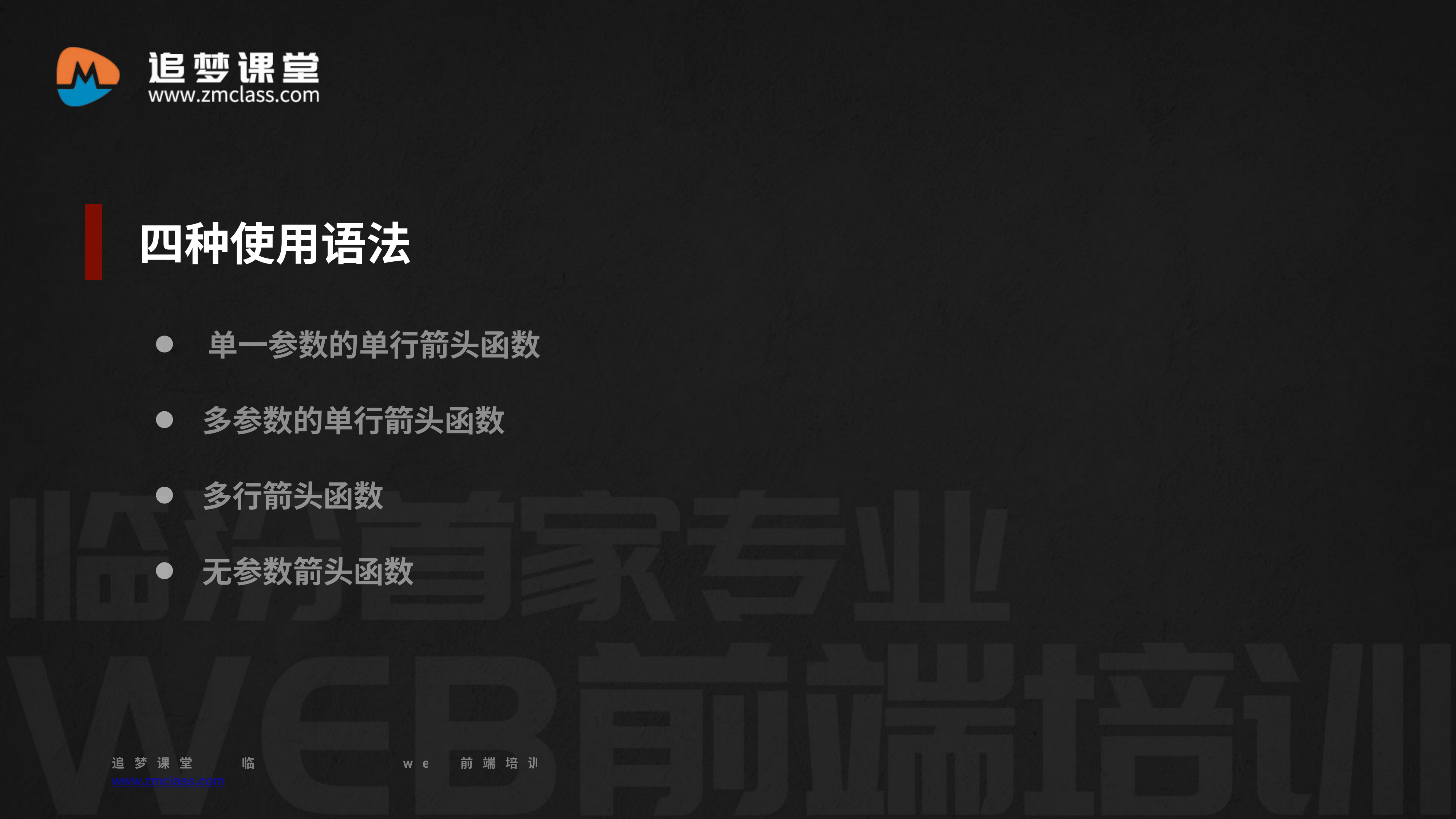

四种使用语法
 单一参数的单行箭头函数

多参数的单行箭头函数

多行箭头函数

无参数箭头函数

追梦课堂   临汾首家专业的web前端培训机构                                                          www.zmclass.com
23